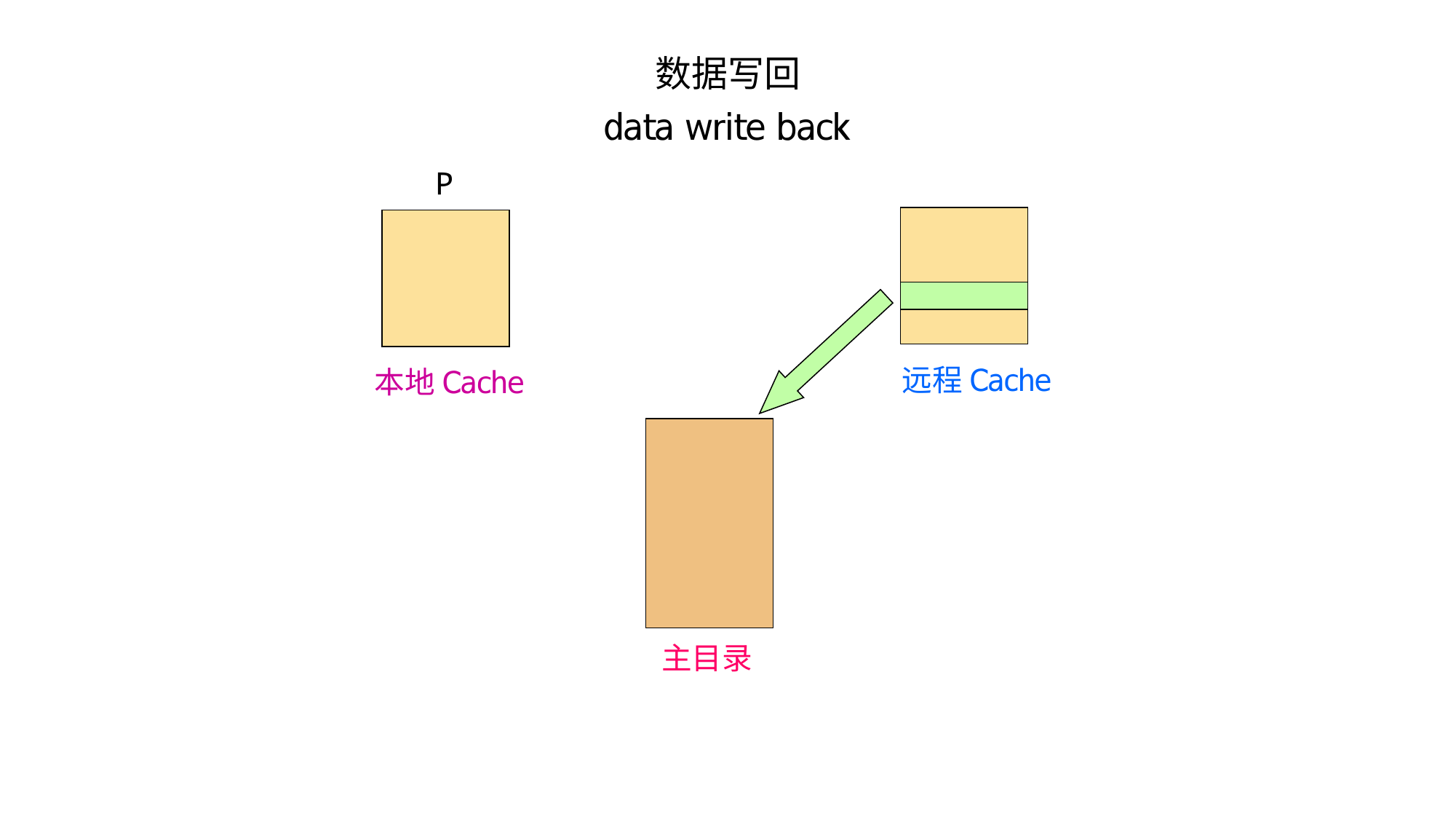

数据写回
data write back
P

远程Cache
本地Cache

主目录